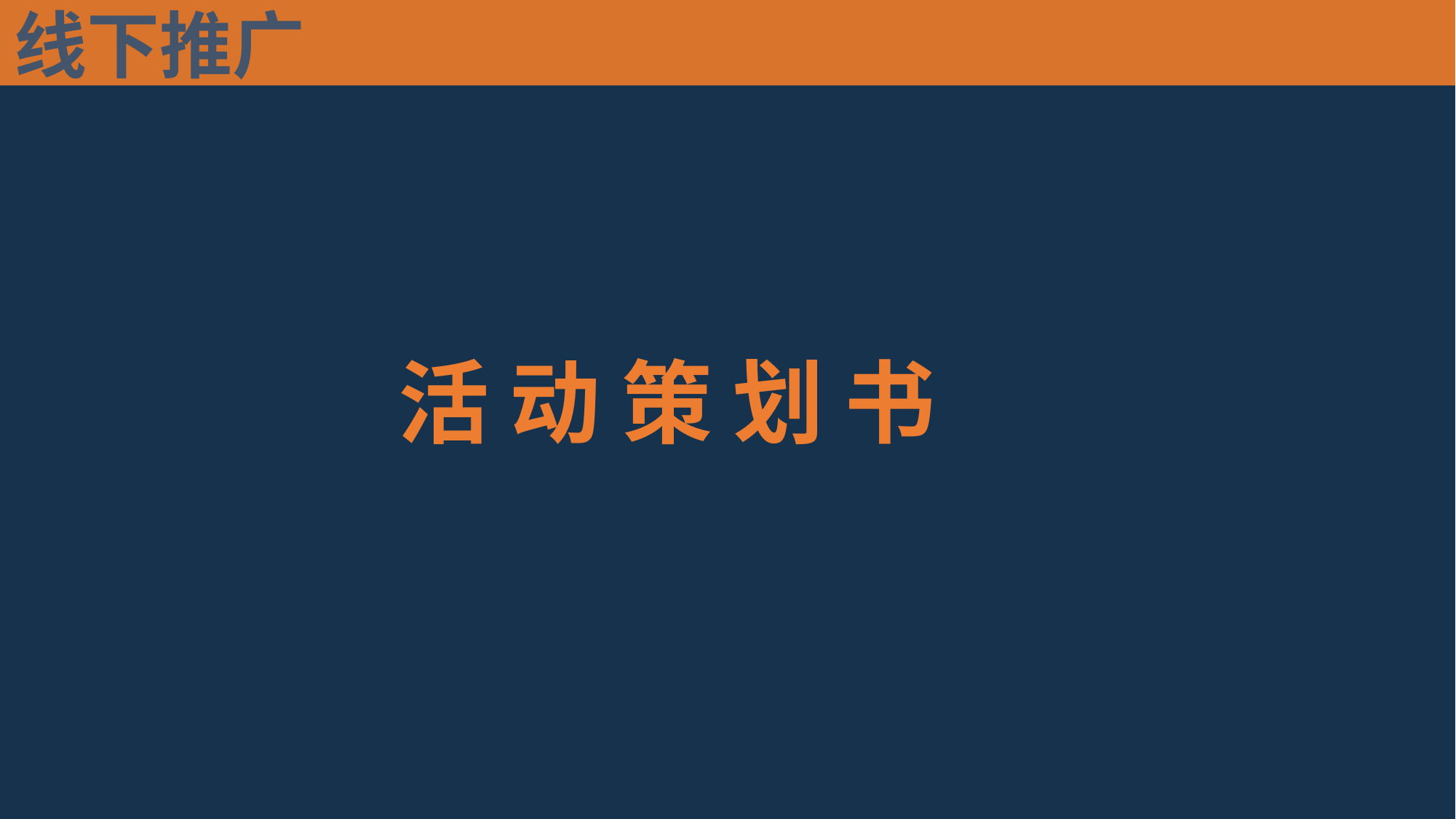

线下推广

#

活 动 策 划 书